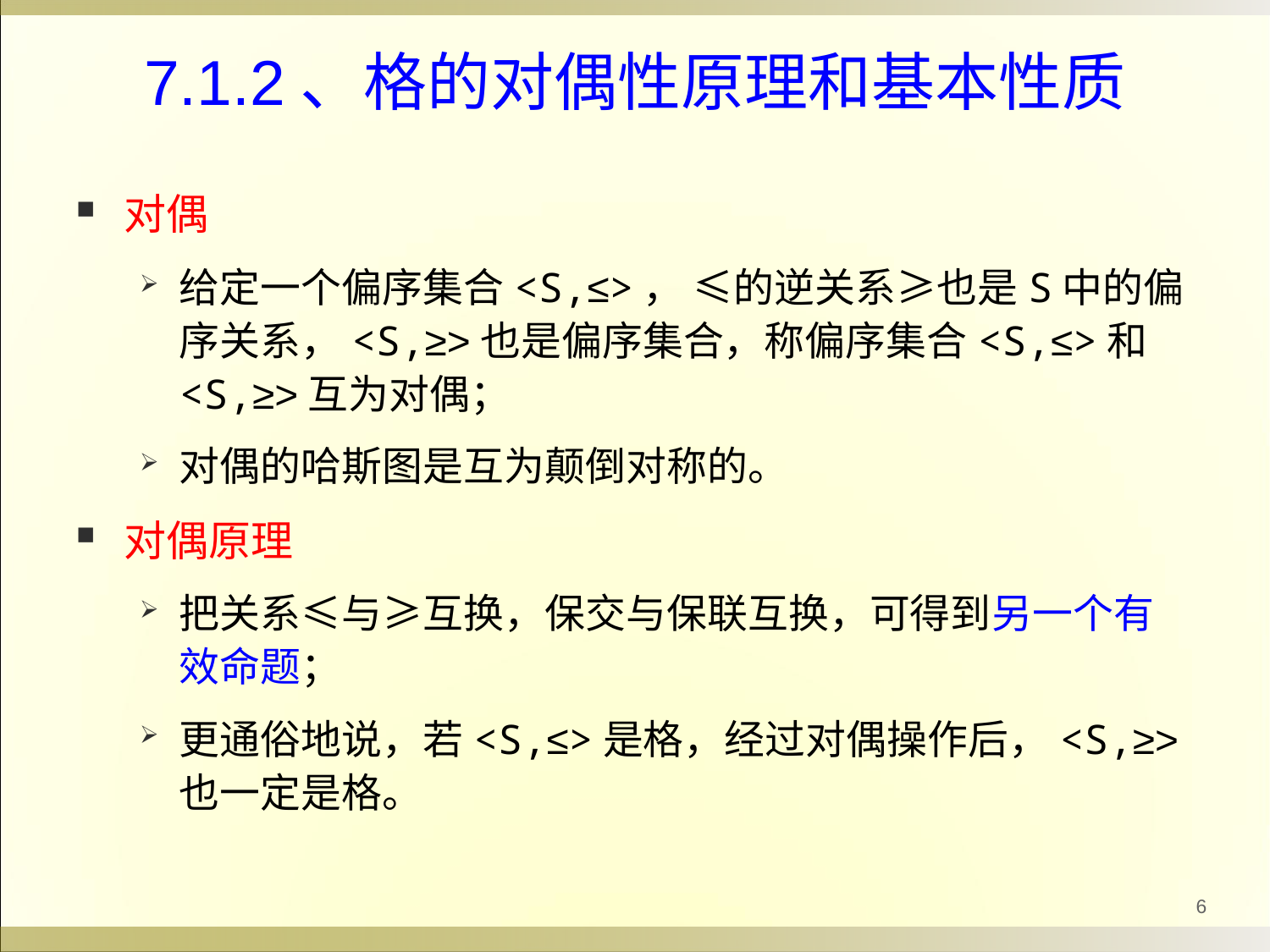

# 7.1.2、格的对偶性原理和基本性质
对偶
给定一个偏序集合<S,≤>， ≤的逆关系≥也是S中的偏序关系，<S,≥>也是偏序集合，称偏序集合<S,≤>和<S,≥>互为对偶；
对偶的哈斯图是互为颠倒对称的。
对偶原理
把关系≤与≥互换，保交与保联互换，可得到另一个有效命题；
更通俗地说，若<S,≤>是格，经过对偶操作后，<S,≥>也一定是格。
6